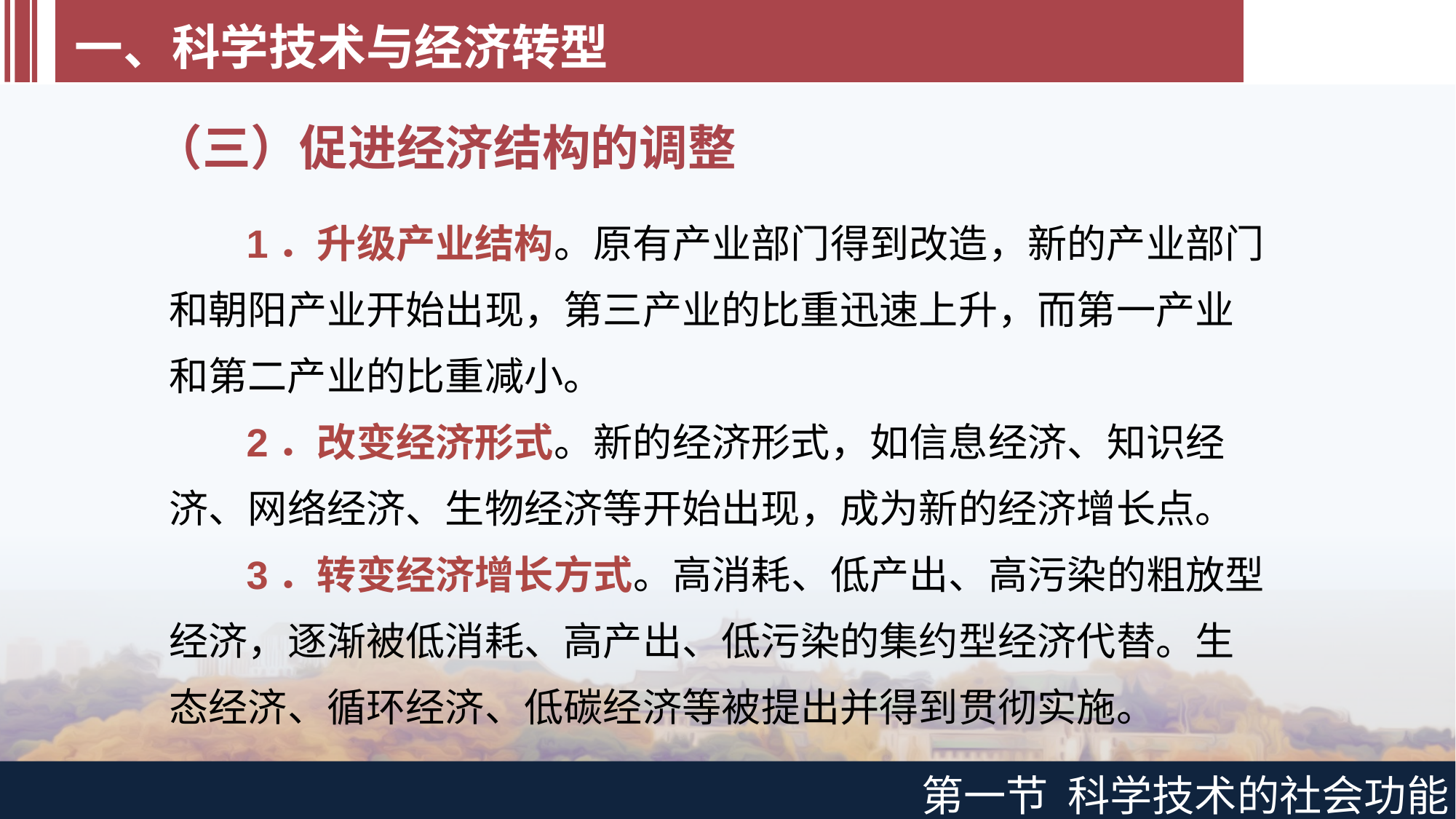

一、科学技术与经济转型
（三）促进经济结构的调整
1．升级产业结构。原有产业部门得到改造，新的产业部门和朝阳产业开始出现，第三产业的比重迅速上升，而第一产业和第二产业的比重减小。
2．改变经济形式。新的经济形式，如信息经济、知识经济、网络经济、生物经济等开始出现，成为新的经济增长点。
3．转变经济增长方式。高消耗、低产出、高污染的粗放型经济，逐渐被低消耗、高产出、低污染的集约型经济代替。生态经济、循环经济、低碳经济等被提出并得到贯彻实施。
第一节  科学技术的社会功能